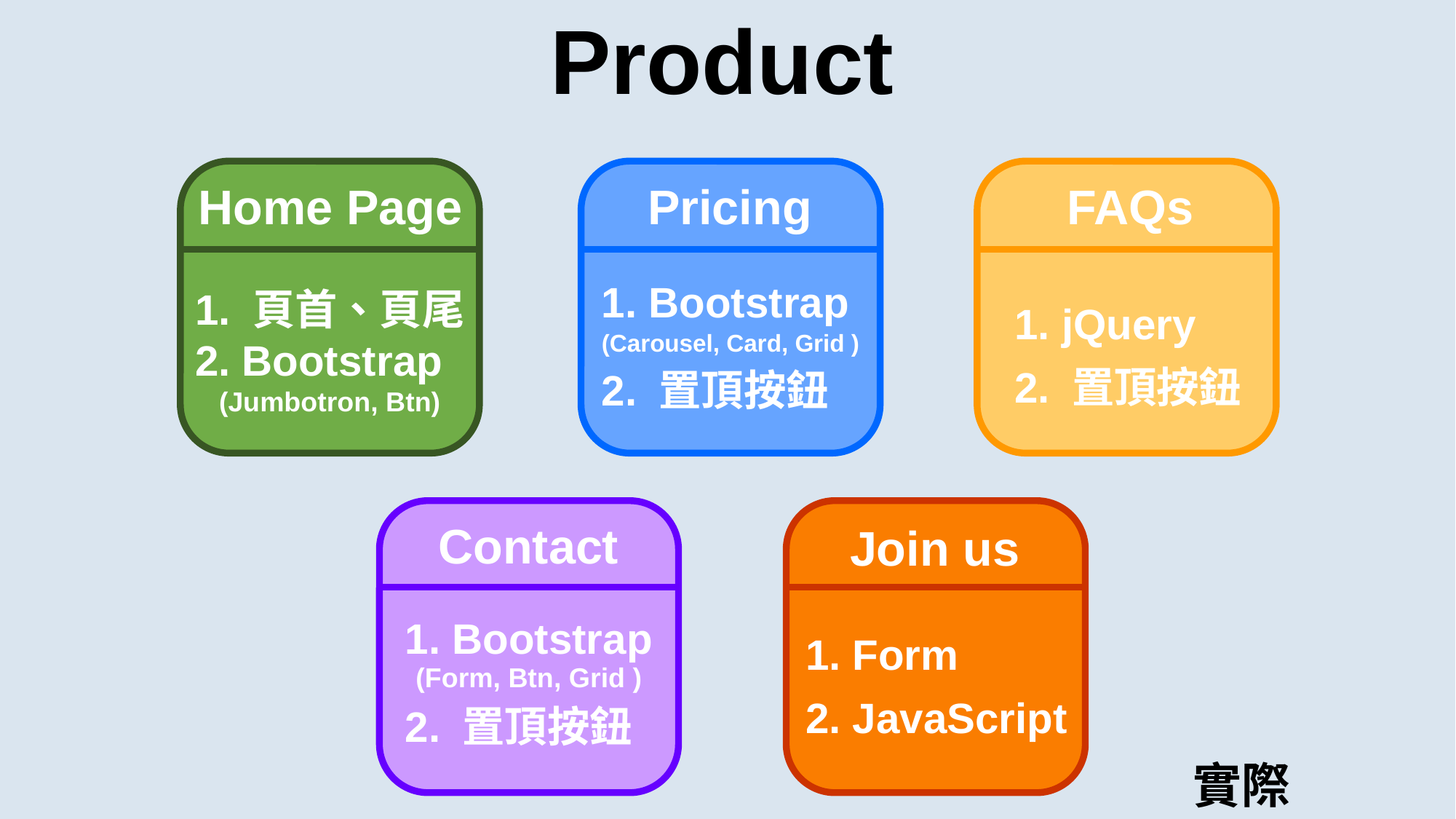

# Product

FAQs
Home Page
Pricing
1. 頁首、頁尾
2. Bootstrap
(Jumbotron, Btn)
1. jQuery
2. 置頂按鈕
1. Bootstrap
(Carousel, Card, Grid )
2. 置頂按鈕

Contact
Join us
1. Form
2. JavaScript
1. Bootstrap
(Form, Btn, Grid )
2. 置頂按鈕
實際 Demo